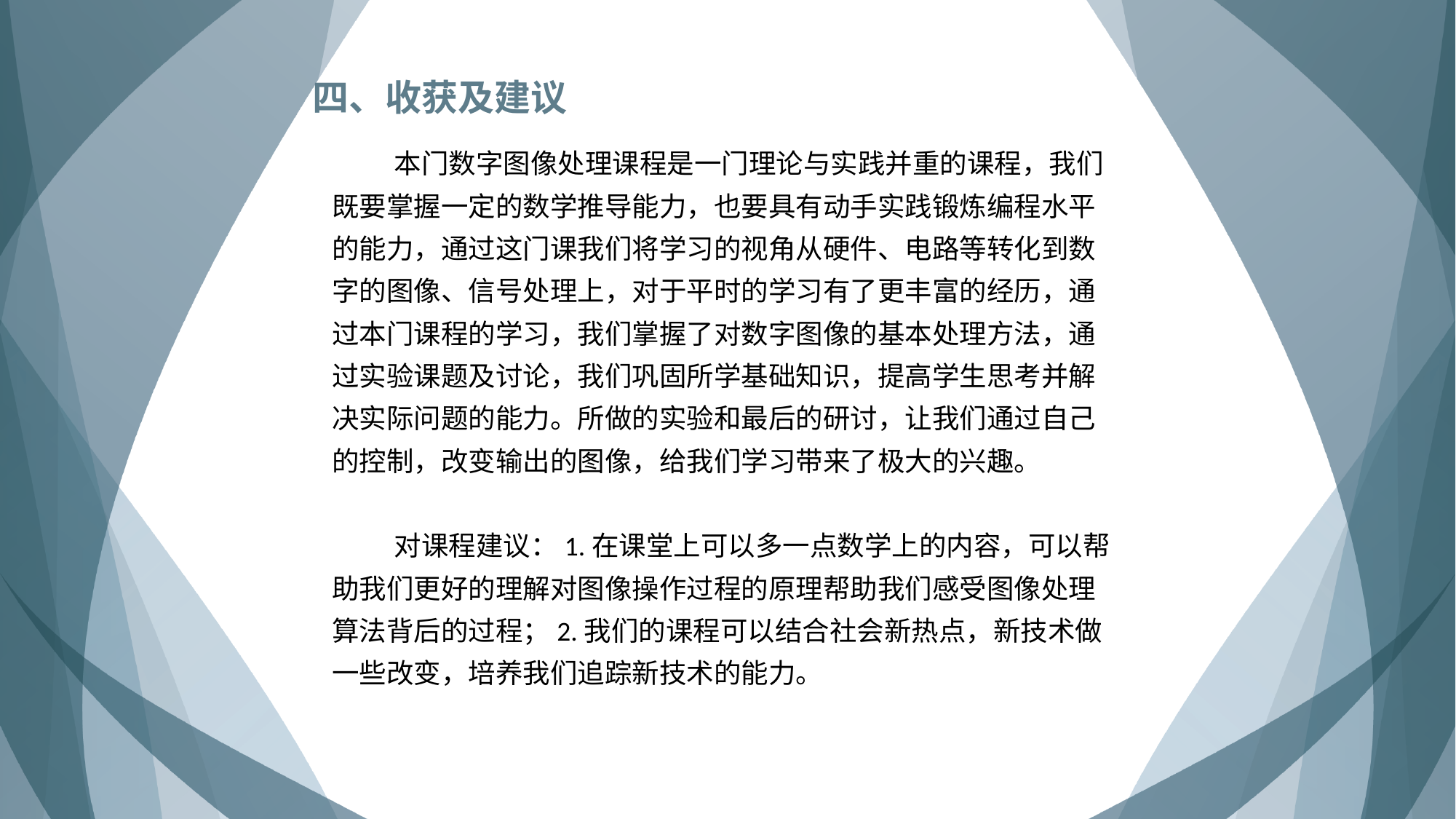

四、收获及建议
         本门数字图像处理课程是一门理论与实践并重的课程，我们既要掌握一定的数学推导能力，也要具有动手实践锻炼编程水平的能力，通过这门课我们将学习的视角从硬件、电路等转化到数字的图像、信号处理上，对于平时的学习有了更丰富的经历，通过本门课程的学习，我们掌握了对数字图像的基本处理方法，通过实验课题及讨论，我们巩固所学基础知识，提高学生思考并解决实际问题的能力。所做的实验和最后的研讨，让我们通过自己的控制，改变输出的图像，给我们学习带来了极大的兴趣。

         对课程建议：1.在课堂上可以多一点数学上的内容，可以帮助我们更好的理解对图像操作过程的原理帮助我们感受图像处理算法背后的过程；2.我们的课程可以结合社会新热点，新技术做一些改变，培养我们追踪新技术的能力。